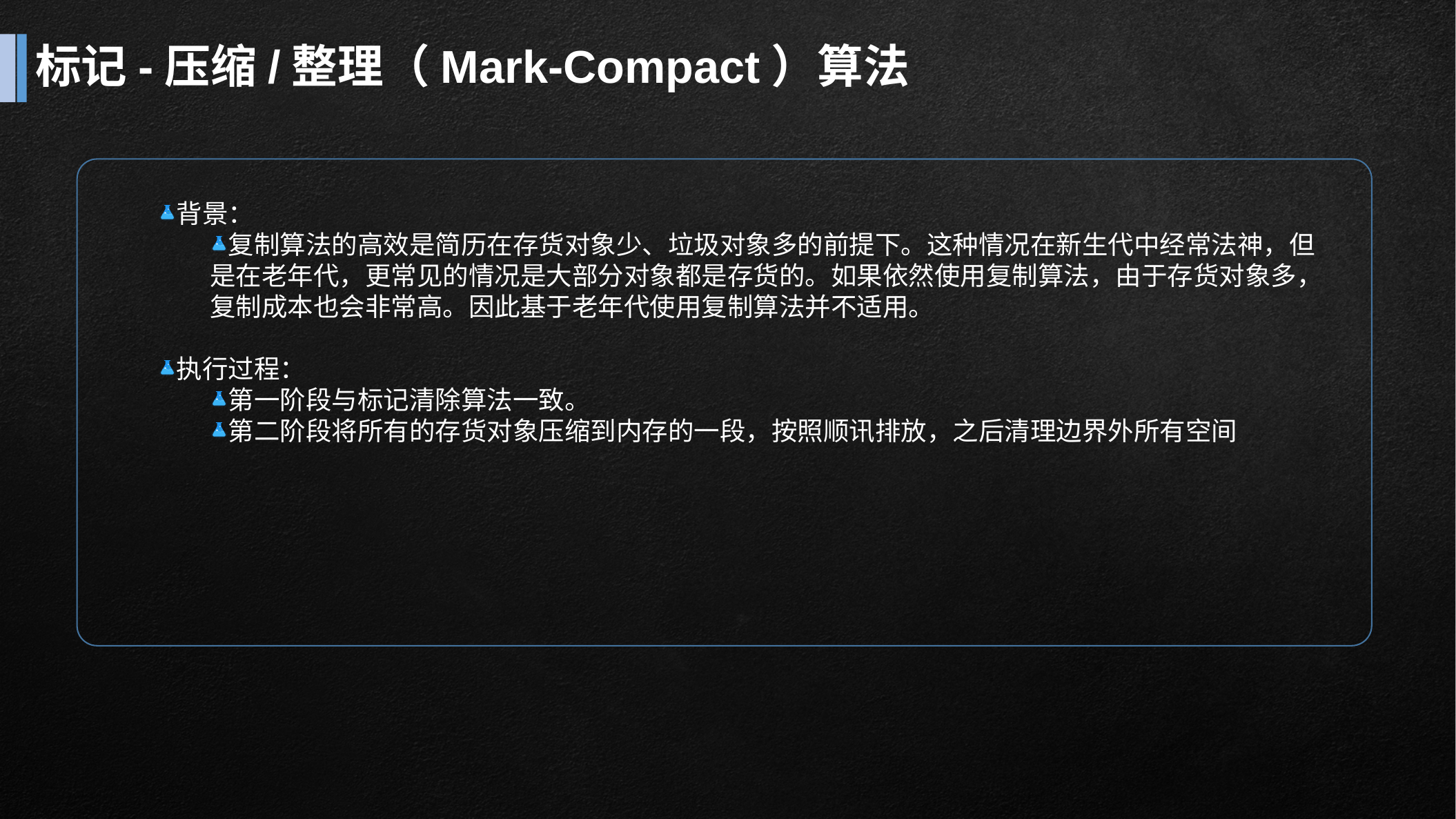

# 标记-压缩/整理（Mark-Compact）算法

背景：
复制算法的高效是简历在存货对象少、垃圾对象多的前提下。这种情况在新生代中经常法神，但是在老年代，更常见的情况是大部分对象都是存货的。如果依然使用复制算法，由于存货对象多，复制成本也会非常高。因此基于老年代使用复制算法并不适用。

执行过程：
第一阶段与标记清除算法一致。
第二阶段将所有的存货对象压缩到内存的一段，按照顺讯排放，之后清理边界外所有空间